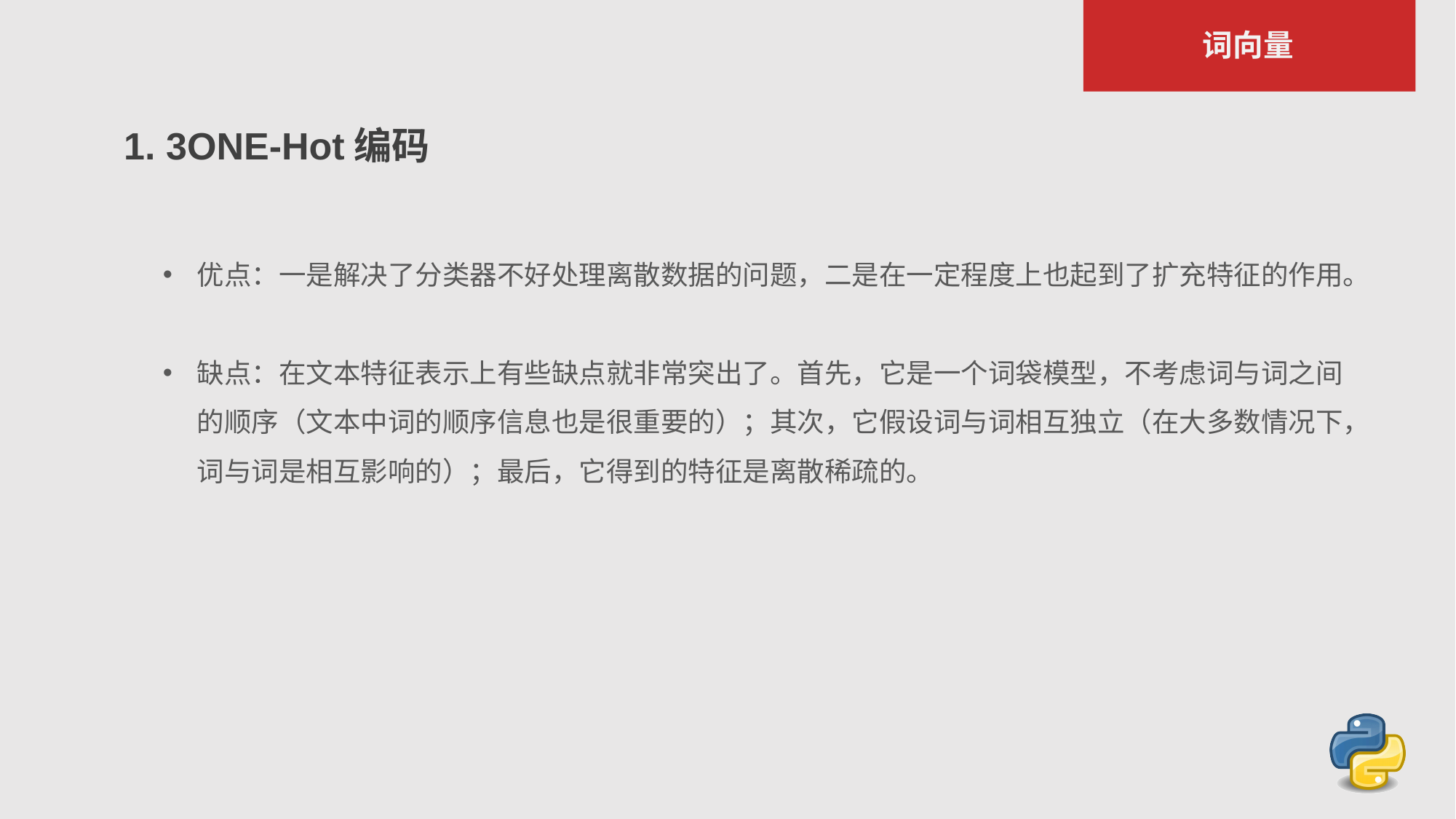

词向量
1. 3ONE-Hot编码
优点：一是解决了分类器不好处理离散数据的问题，二是在一定程度上也起到了扩充特征的作用。

缺点：在文本特征表示上有些缺点就非常突出了。首先，它是一个词袋模型，不考虑词与词之间的顺序（文本中词的顺序信息也是很重要的）；其次，它假设词与词相互独立（在大多数情况下，词与词是相互影响的）；最后，它得到的特征是离散稀疏的。